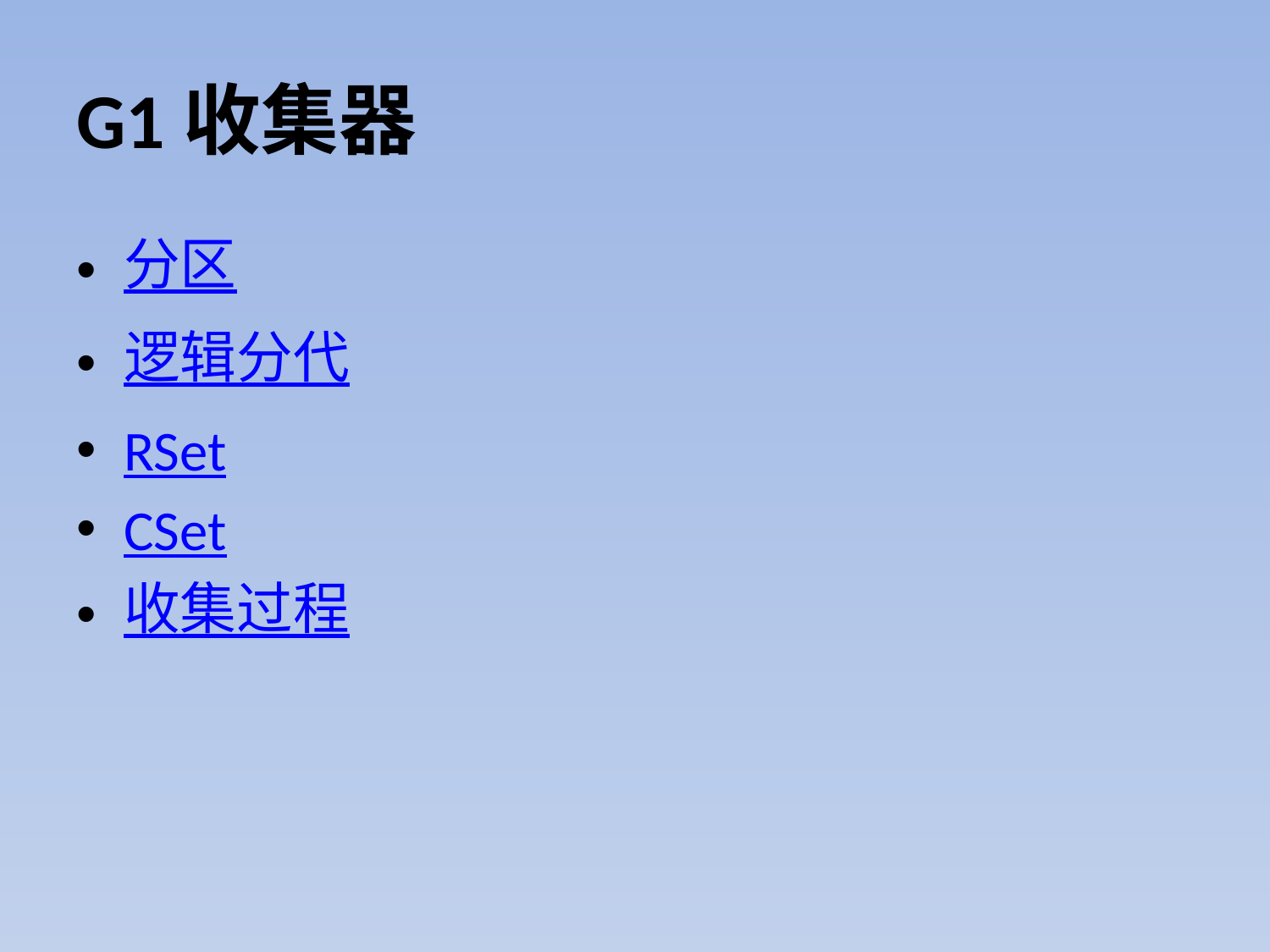

# G1收集器
分区
逻辑分代
RSet
CSet
收集过程